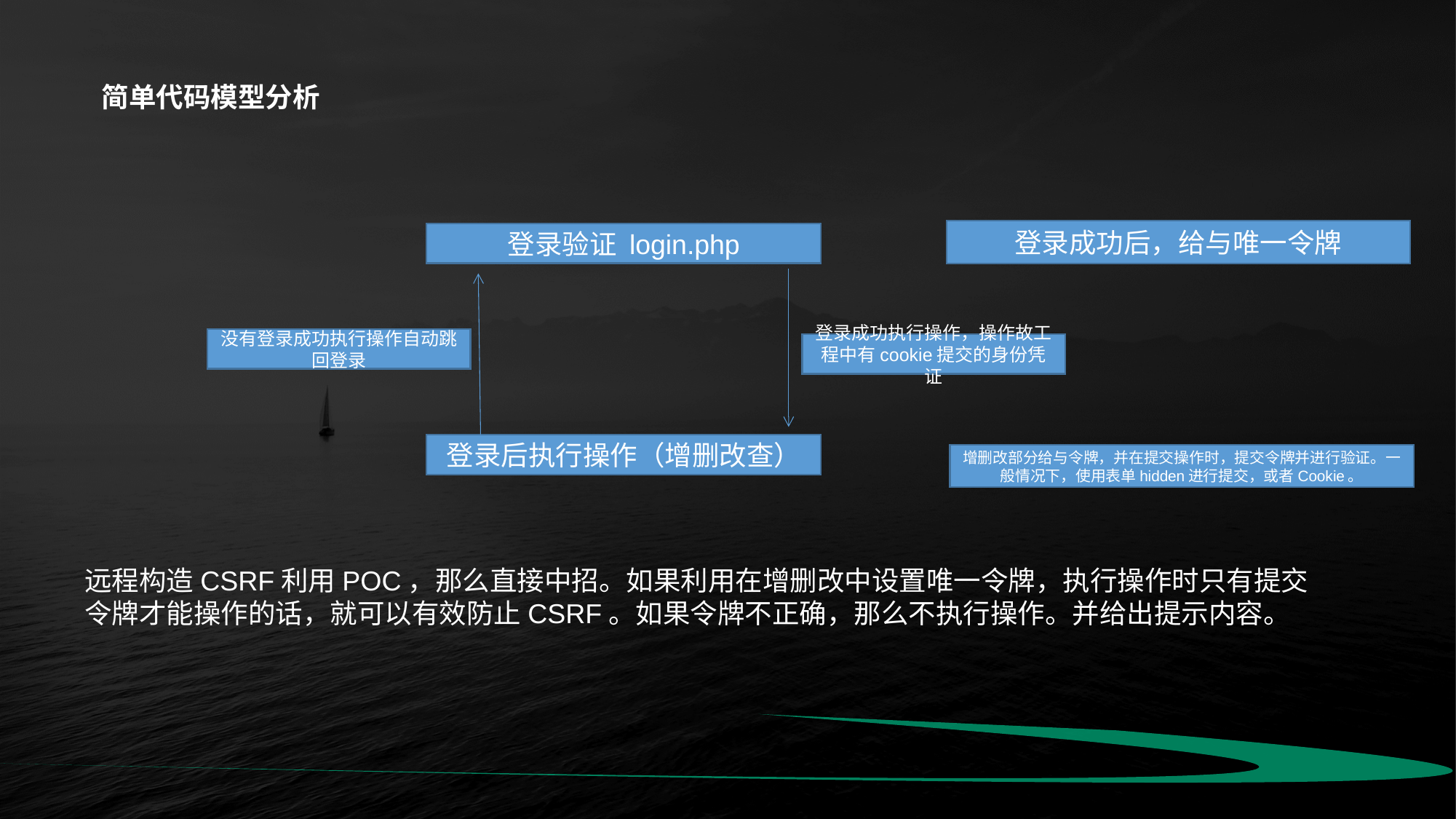

简单代码模型分析
登录成功后，给与唯一令牌
登录验证 login.php
没有登录成功执行操作自动跳回登录
登录成功执行操作，操作故工程中有cookie提交的身份凭证
登录后执行操作（增删改查）
增删改部分给与令牌，并在提交操作时，提交令牌并进行验证。一般情况下，使用表单hidden进行提交，或者Cookie。
远程构造CSRF利用POC，那么直接中招。如果利用在增删改中设置唯一令牌，执行操作时只有提交令牌才能操作的话，就可以有效防止CSRF。如果令牌不正确，那么不执行操作。并给出提示内容。